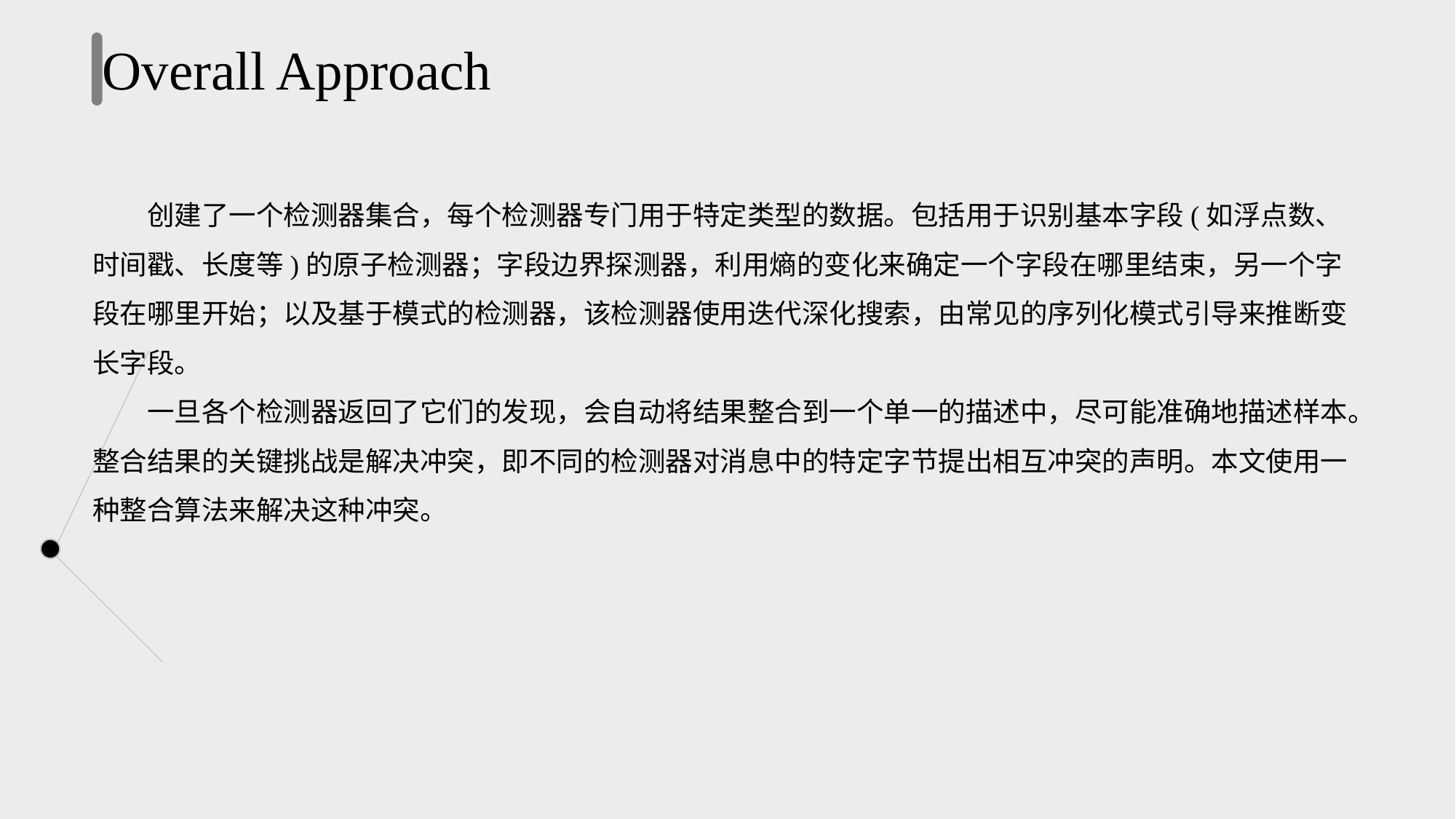

Overall Approach

创建了一个检测器集合，每个检测器专门用于特定类型的数据。包括用于识别基本字段(如浮点数、时间戳、长度等)的原子检测器；字段边界探测器，利用熵的变化来确定一个字段在哪里结束，另一个字段在哪里开始；以及基于模式的检测器，该检测器使用迭代深化搜索，由常见的序列化模式引导来推断变长字段。
一旦各个检测器返回了它们的发现，会自动将结果整合到一个单一的描述中，尽可能准确地描述样本。整合结果的关键挑战是解决冲突，即不同的检测器对消息中的特定字节提出相互冲突的声明。本文使用一种整合算法来解决这种冲突。